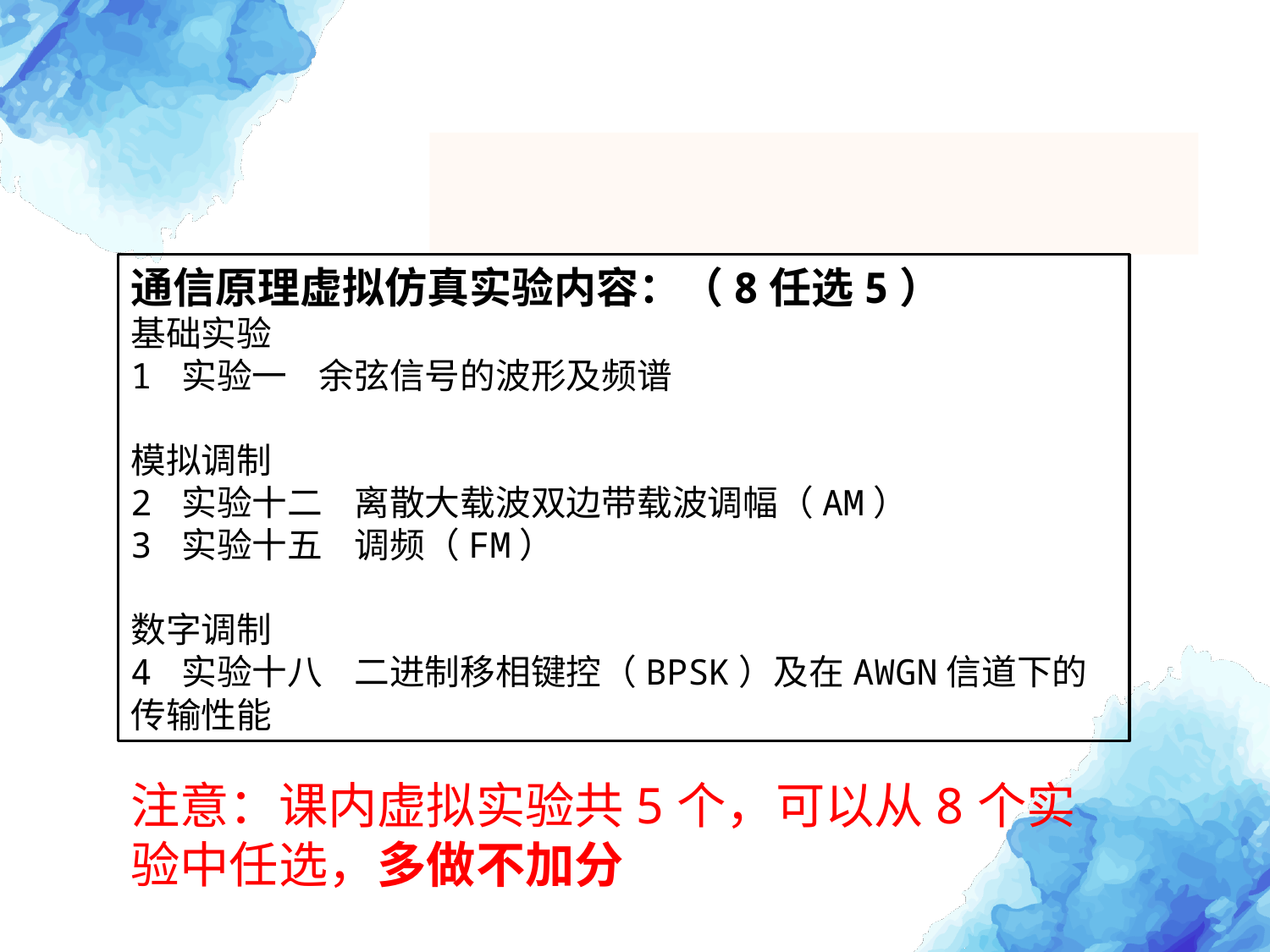

通信原理虚拟仿真实验内容：（8任选5）
基础实验
1 实验一    余弦信号的波形及频谱

模拟调制
2 实验十二    离散大载波双边带载波调幅（AM）
3 实验十五    调频（FM）

数字调制
4 实验十八    二进制移相键控（BPSK）及在AWGN信道下的传输性能
注意：课内虚拟实验共5个，可以从8个实验中任选，多做不加分